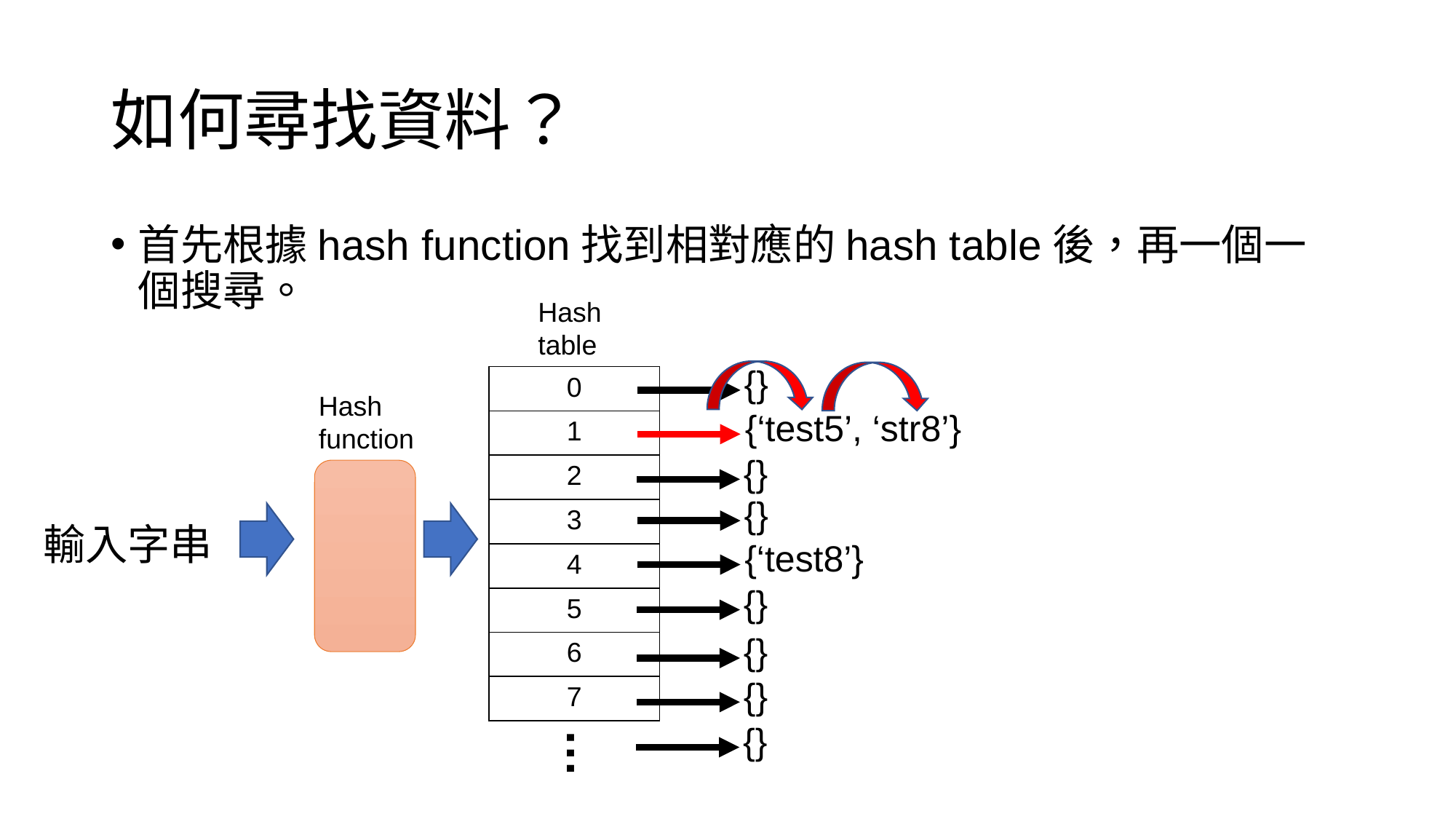

# 如何尋找資料？
首先根據hash function找到相對應的hash table後，再一個一個搜尋。
Hash table
{}

| 0 |
| --- |
| 1 |
| 2 |
| 3 |
| 4 |
| 5 |
| 6 |
| 7 |
Hash function
{‘test5’, ‘str8’}
{}

{}

輸入字串
{‘test8’}
{}
{}
{}
{}
…